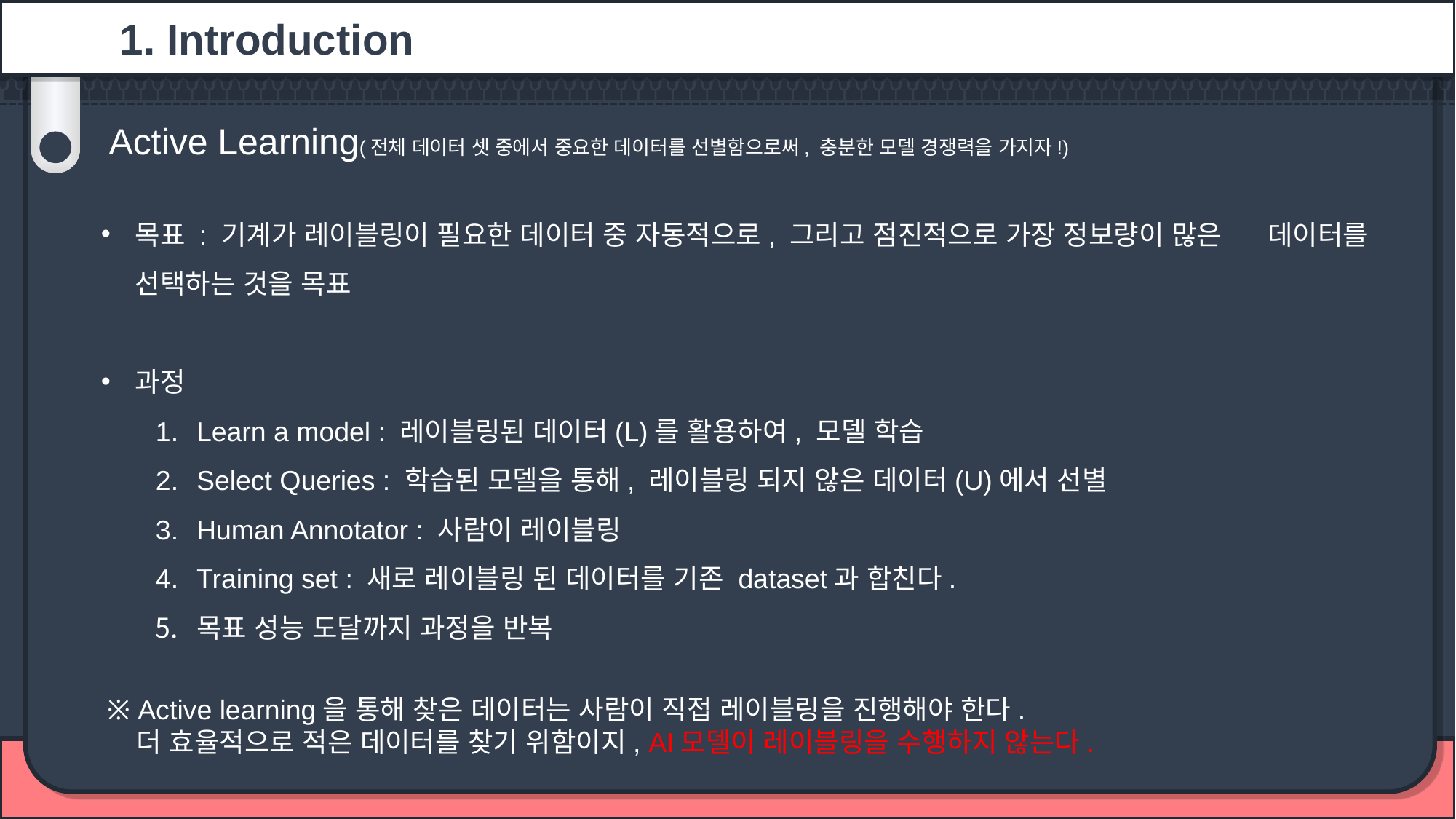

1. Introduction

Active Learning(전체 데이터 셋 중에서 중요한 데이터를 선별함으로써, 충분한 모델 경쟁력을 가지자!)
목표 : 기계가 레이블링이 필요한 데이터 중 자동적으로, 그리고 점진적으로 가장 정보량이 많은      데이터를 선택하는 것을 목표

과정
Learn a model : 레이블링된 데이터(L)를 활용하여, 모델 학습
Select Queries : 학습된 모델을 통해, 레이블링 되지 않은 데이터(U)에서 선별
Human Annotator : 사람이 레이블링
Training set : 새로 레이블링 된 데이터를 기존 dataset과 합친다.
목표 성능 도달까지 과정을 반복

※ Active learning을 통해 찾은 데이터는 사람이 직접 레이블링을 진행해야 한다.
   더 효율적으로 적은 데이터를 찾기 위함이지, AI모델이 레이블링을 수행하지 않는다.